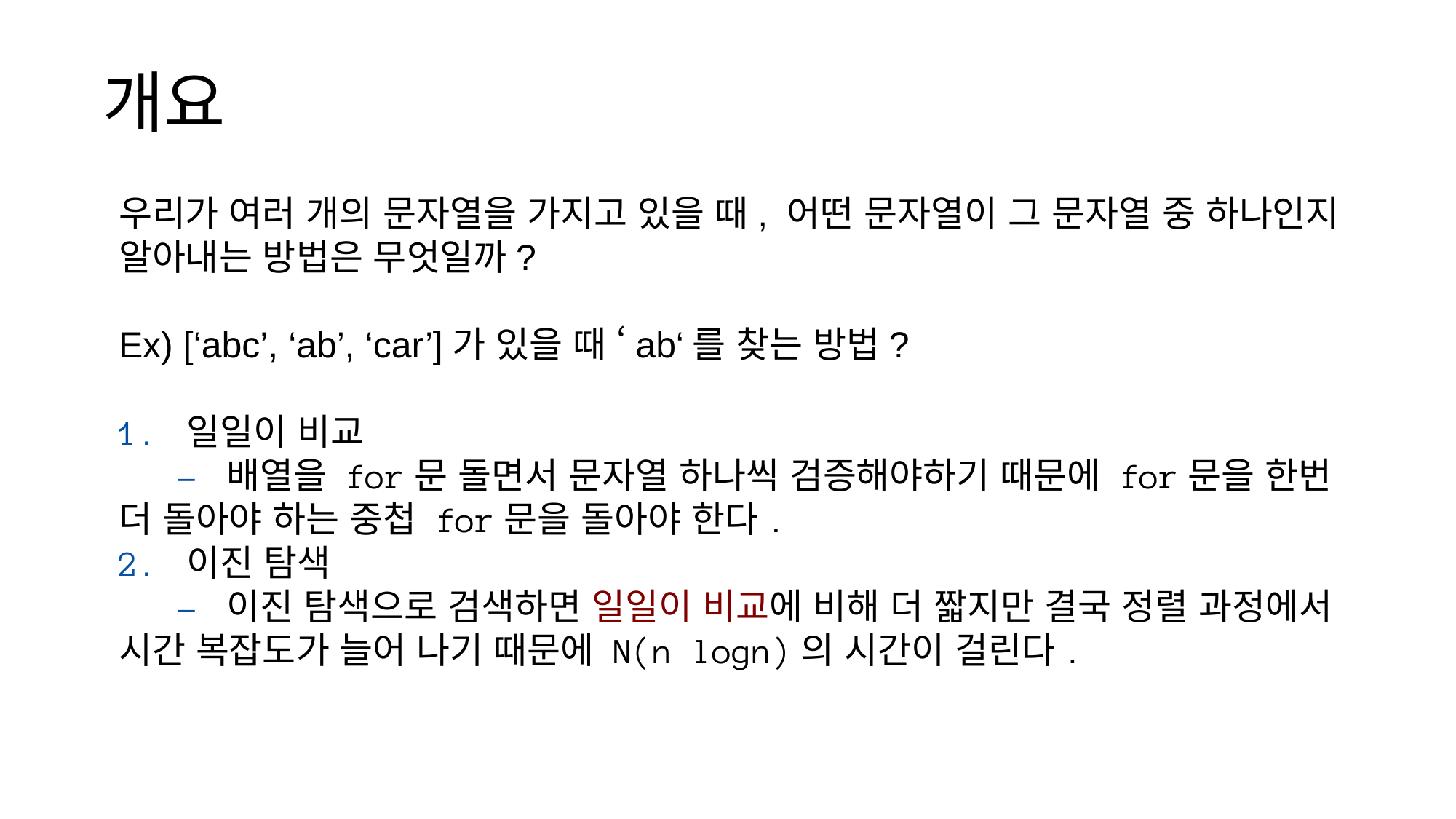

# 개요
우리가 여러 개의 문자열을 가지고 있을 때, 어떤 문자열이 그 문자열 중 하나인지 알아내는 방법은 무엇일까?

Ex) [‘abc’, ‘ab’, ‘car’]가 있을 때 ‘ab‘를 찾는 방법?

1. 일일이 비교
   - 배열을 for문 돌면서 문자열 하나씩 검증해야하기 때문에 for문을 한번 더 돌아야 하는 중첩 for문을 돌아야 한다.
2. 이진 탐색
   - 이진 탐색으로 검색하면 일일이 비교에 비해 더 짧지만 결국 정렬 과정에서 시간 복잡도가 늘어 나기 때문에 N(n logn)의 시간이 걸린다.